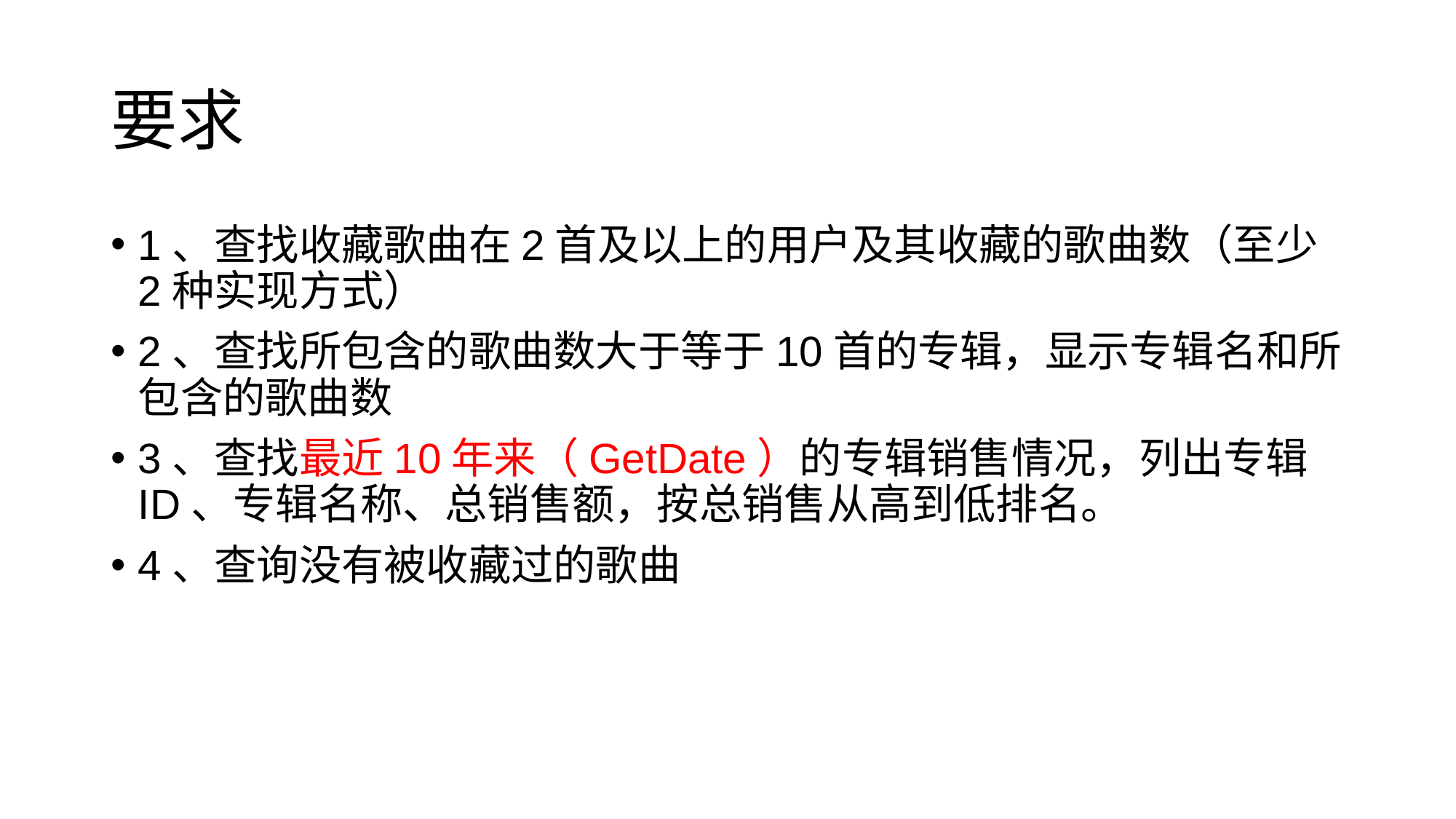

# 要求
1、查找收藏歌曲在2首及以上的用户及其收藏的歌曲数（至少2种实现方式）
2、查找所包含的歌曲数大于等于10首的专辑，显示专辑名和所包含的歌曲数
3、查找最近10年来（GetDate）的专辑销售情况，列出专辑ID、专辑名称、总销售额，按总销售从高到低排名。
4、查询没有被收藏过的歌曲